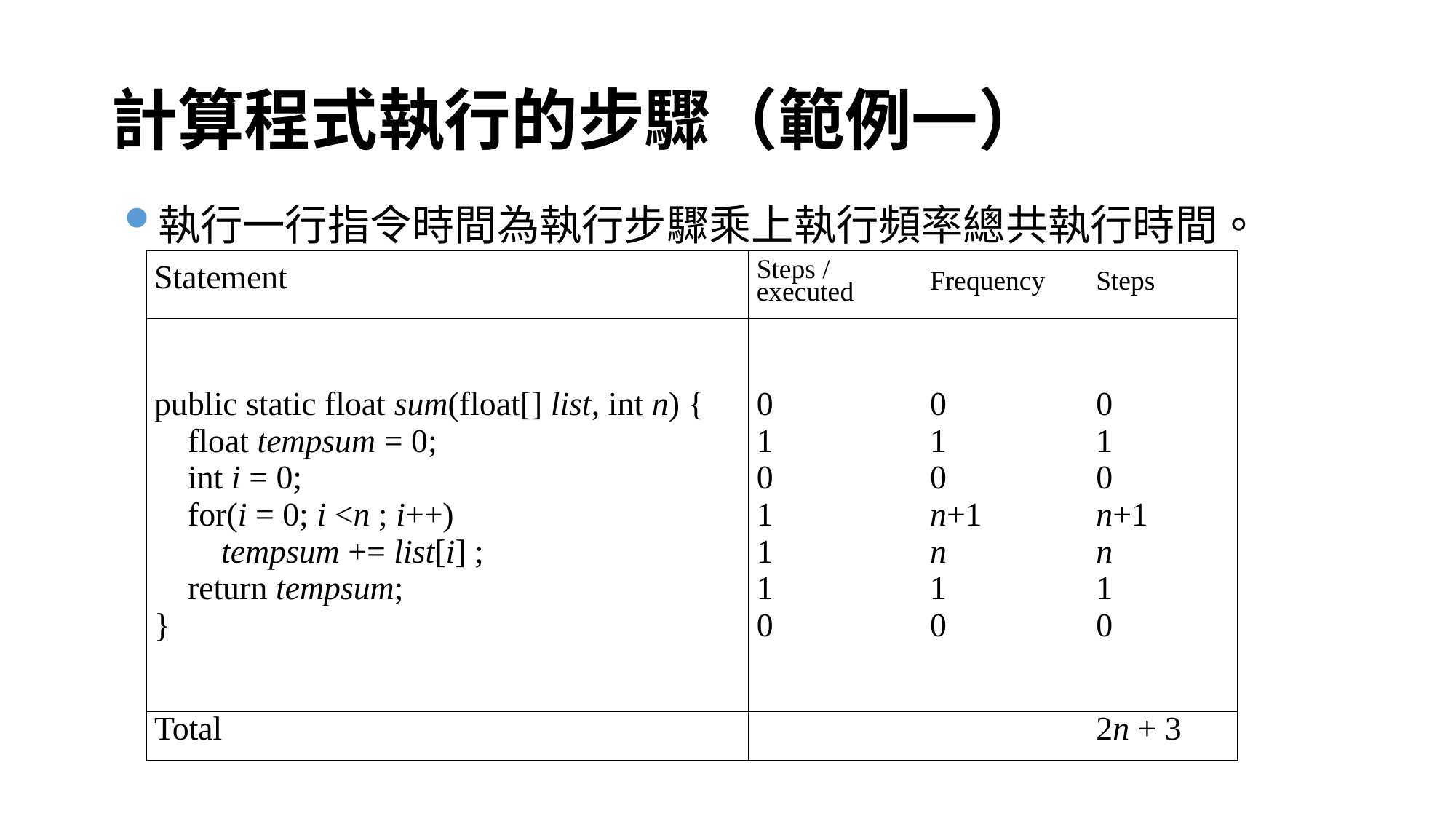

# 計算程式執行的步驟（範例一）
執行一行指令時間為執行步驟乘上執行頻率總共執行時間。
| Statement | Steps / executed | Frequency | Steps |
| --- | --- | --- | --- |
| public static float sum(float[] list, int n) { float tempsum = 0; int i = 0; for(i = 0; i <n ; i++) tempsum += list[i] ; return tempsum; } | 0 1 0 1 1 1 0 | 0 1 0 n+1 n 1 0 | 0 1 0 n+1 n 1 0 |
| Total |  |  | 2n + 3 |